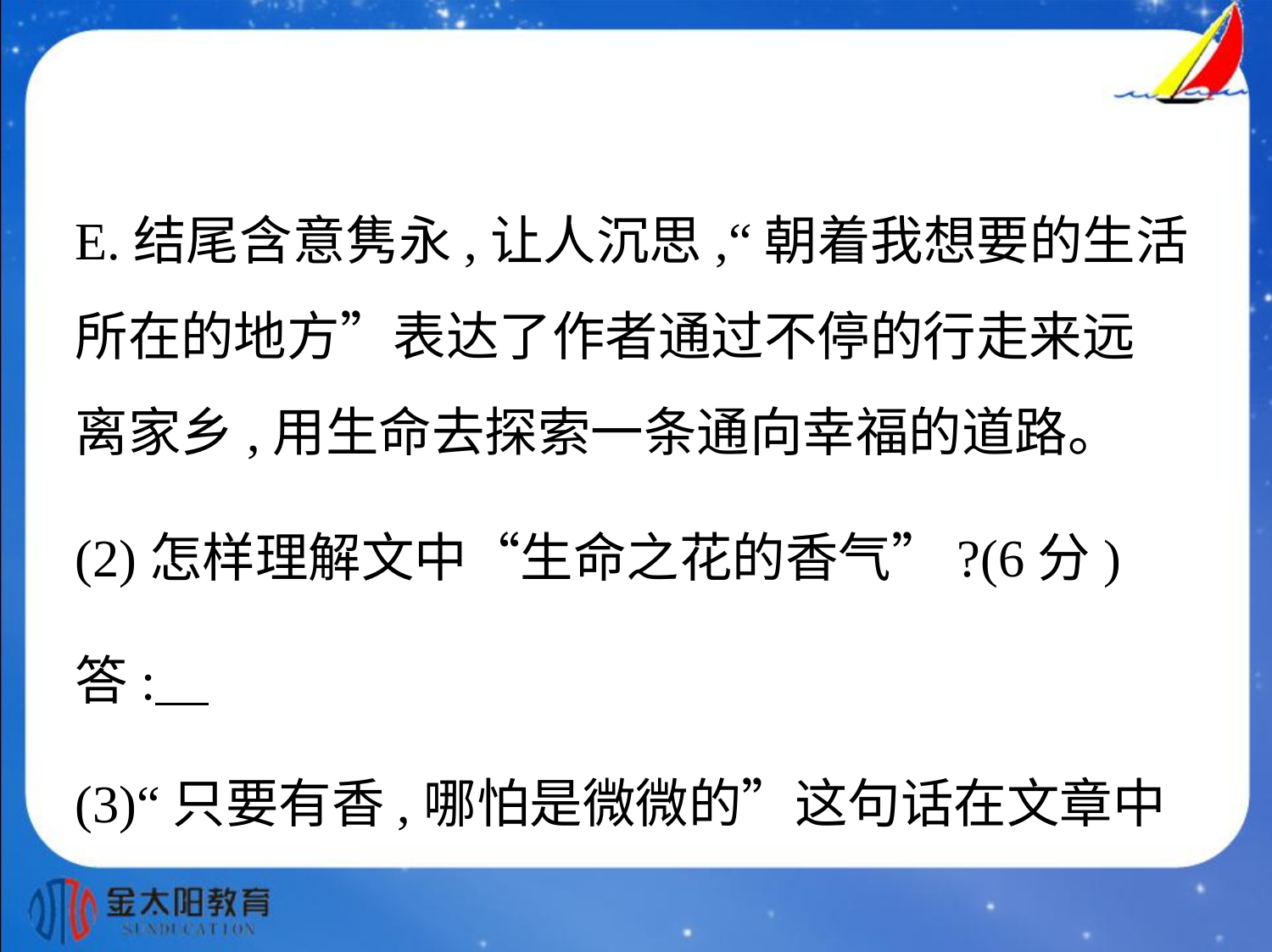

E.结尾含意隽永,让人沉思,“朝着我想要的生活
所在的地方”表达了作者通过不停的行走来远
离家乡,用生命去探索一条通向幸福的道路。
(2)怎样理解文中“生命之花的香气”?(6分)
答:
(3)“只要有香,哪怕是微微的”这句话在文章中